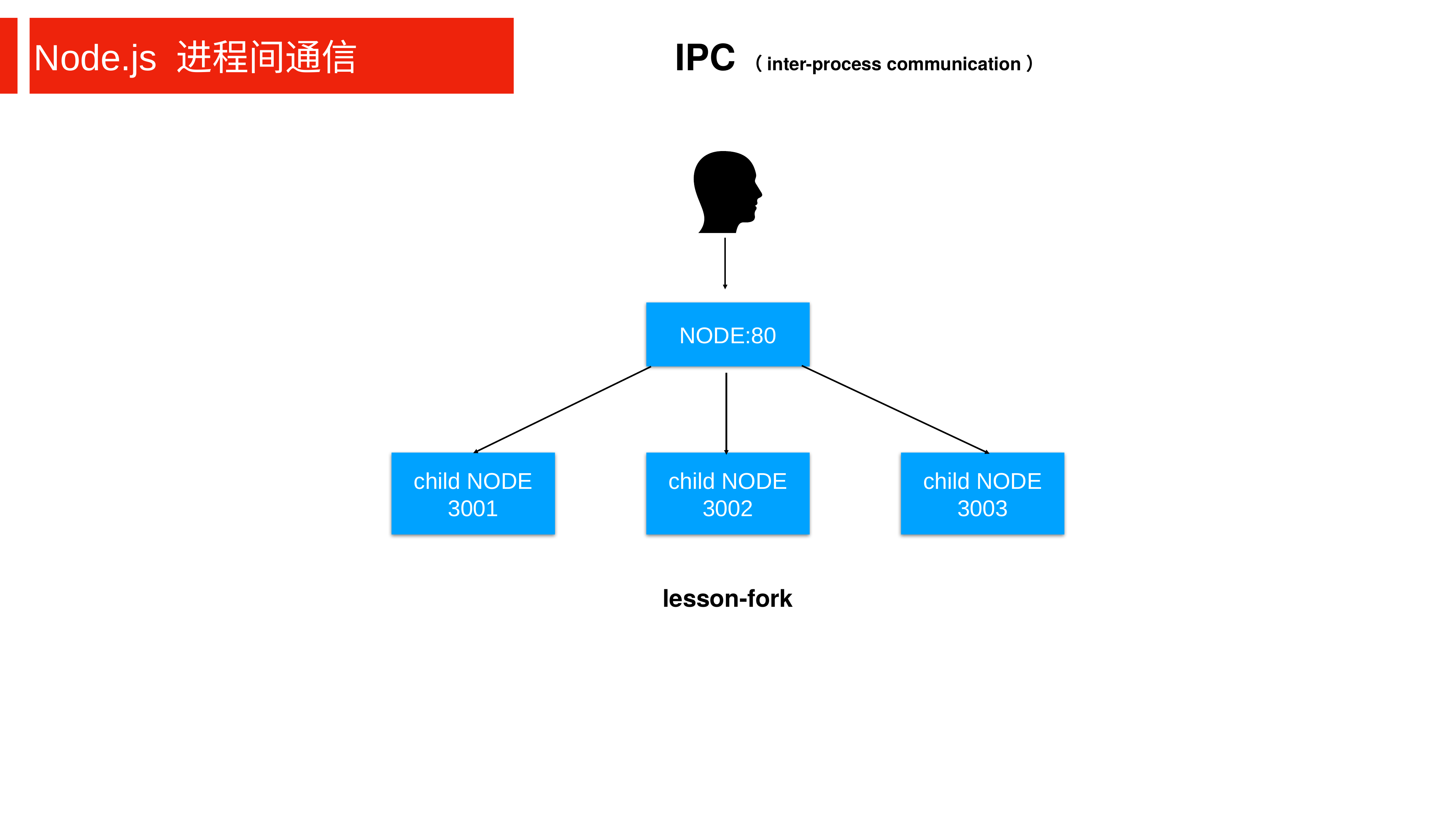

Node.js 进程间通信
IPC（inter-process communication）

NODE:80

child NODE
3001
child NODE
3002
child NODE
3003
lesson-fork